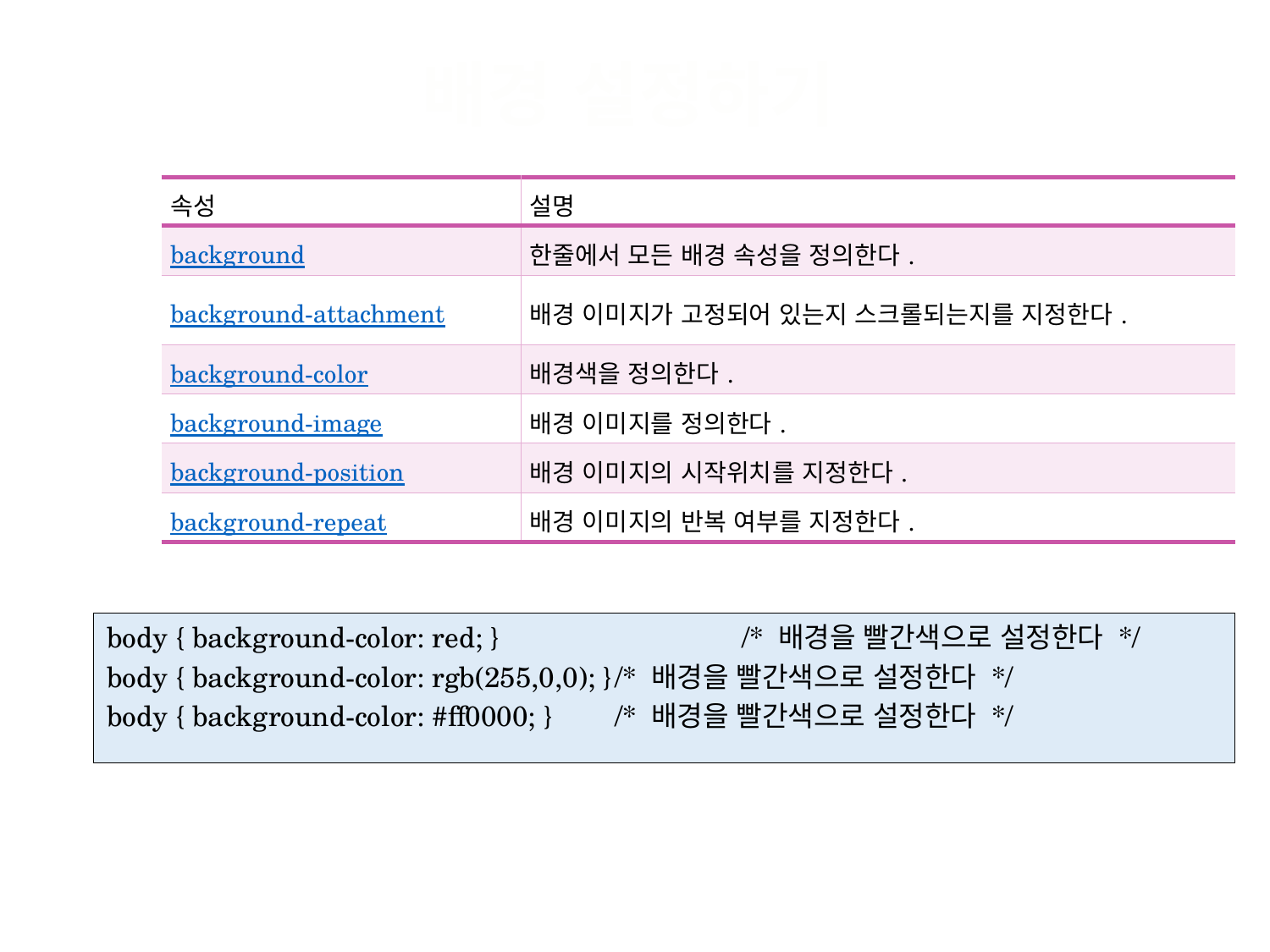

# 배경 설정하기
| 속성 | 설명 |
| --- | --- |
| background | 한줄에서 모든 배경 속성을 정의한다. |
| background-attachment | 배경 이미지가 고정되어 있는지 스크롤되는지를 지정한다. |
| background-color | 배경색을 정의한다. |
| background-image | 배경 이미지를 정의한다. |
| background-position | 배경 이미지의 시작위치를 지정한다. |
| background-repeat | 배경 이미지의 반복 여부를 지정한다. |
body { background-color: red; } 		/* 배경을 빨간색으로 설정한다 */
body { background-color: rgb(255,0,0); }	/* 배경을 빨간색으로 설정한다 */
body { background-color: #ff0000; }	/* 배경을 빨간색으로 설정한다 */